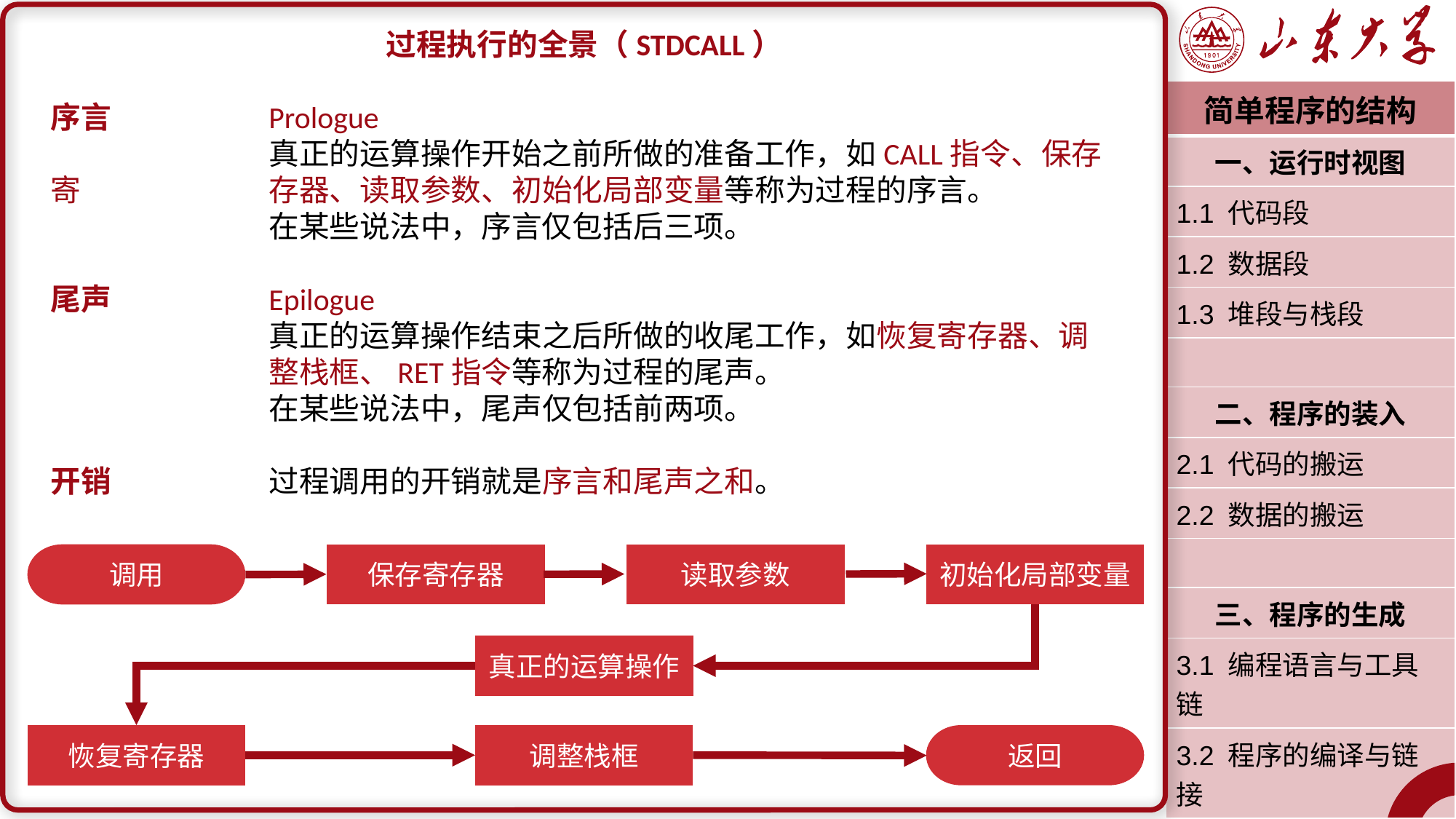

过程执行的全景（STDCALL）

序言		Prologue
		真正的运算操作开始之前所做的准备工作，如CALL指令、保存寄		存器、读取参数、初始化局部变量等称为过程的序言。
		在某些说法中，序言仅包括后三项。

尾声		Epilogue
		真正的运算操作结束之后所做的收尾工作，如恢复寄存器、调		整栈框、RET指令等称为过程的尾声。
		在某些说法中，尾声仅包括前两项。

开销		过程调用的开销就是序言和尾声之和。
| 简单程序的结构 |
| --- |
| 一、运行时视图 |
| 1.1 代码段 |
| 1.2 数据段 |
| 1.3 堆段与栈段 |
|  |
| 二、程序的装入 |
| 2.1 代码的搬运 |
| 2.2 数据的搬运 |
|  |
| 三、程序的生成 |
| 3.1 编程语言与工具链 |
| 3.2 程序的编译与链接 |
| 3.3 过程调用与栈框 |
| 潘润宇 2023.03 |
调用
保存寄存器
读取参数
初始化局部变量
真正的运算操作
恢复寄存器
调整栈框
返回